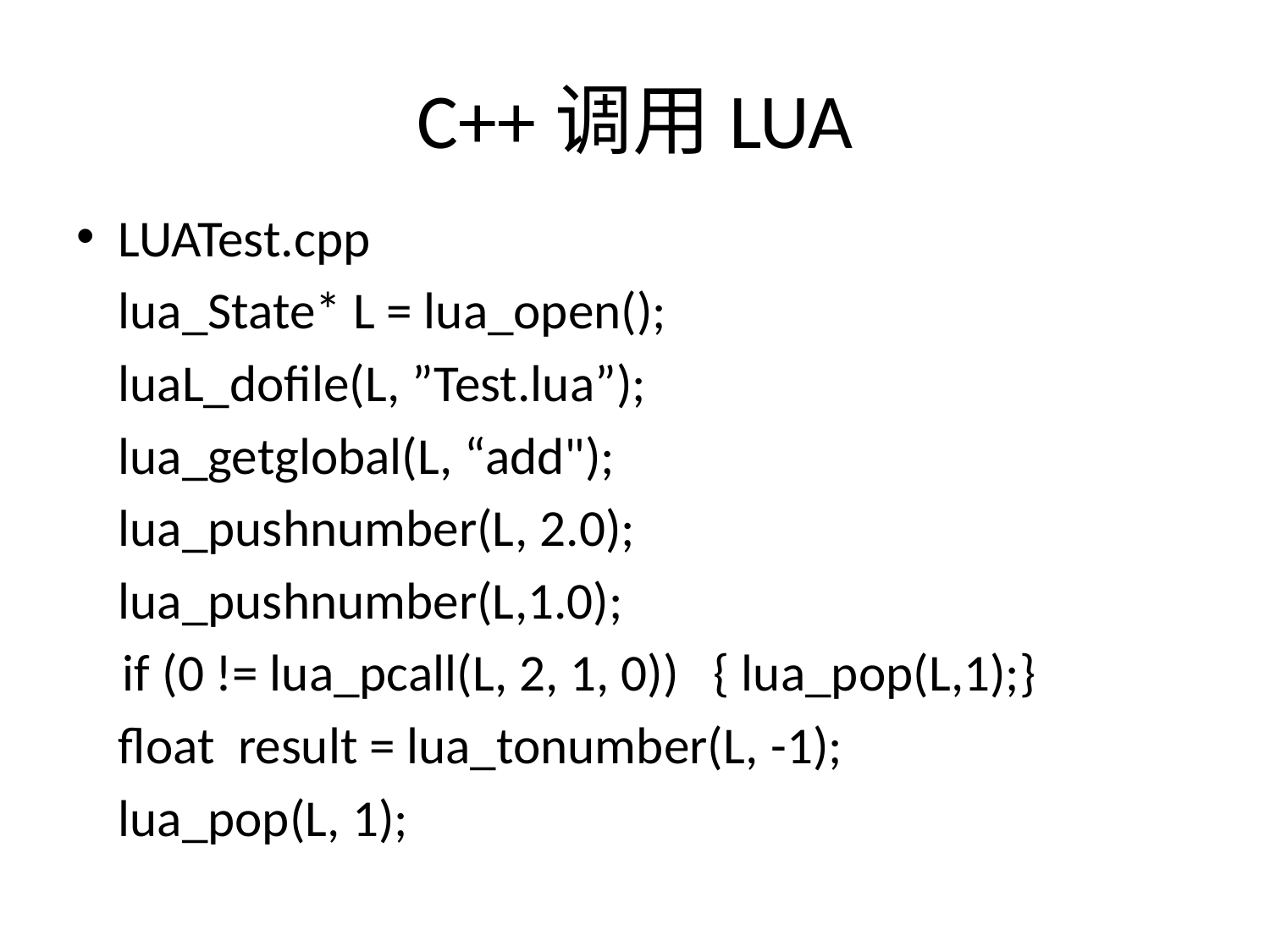

# C++调用LUA
LUATest.cpp
	lua_State* L = lua_open();
	luaL_dofile(L, ”Test.lua”);
	lua_getglobal(L, “add");
	lua_pushnumber(L, 2.0);
	lua_pushnumber(L,1.0);
    if (0 != lua_pcall(L, 2, 1, 0))   { lua_pop(L,1);}
	float  result = lua_tonumber(L, -1);
	lua_pop(L, 1);